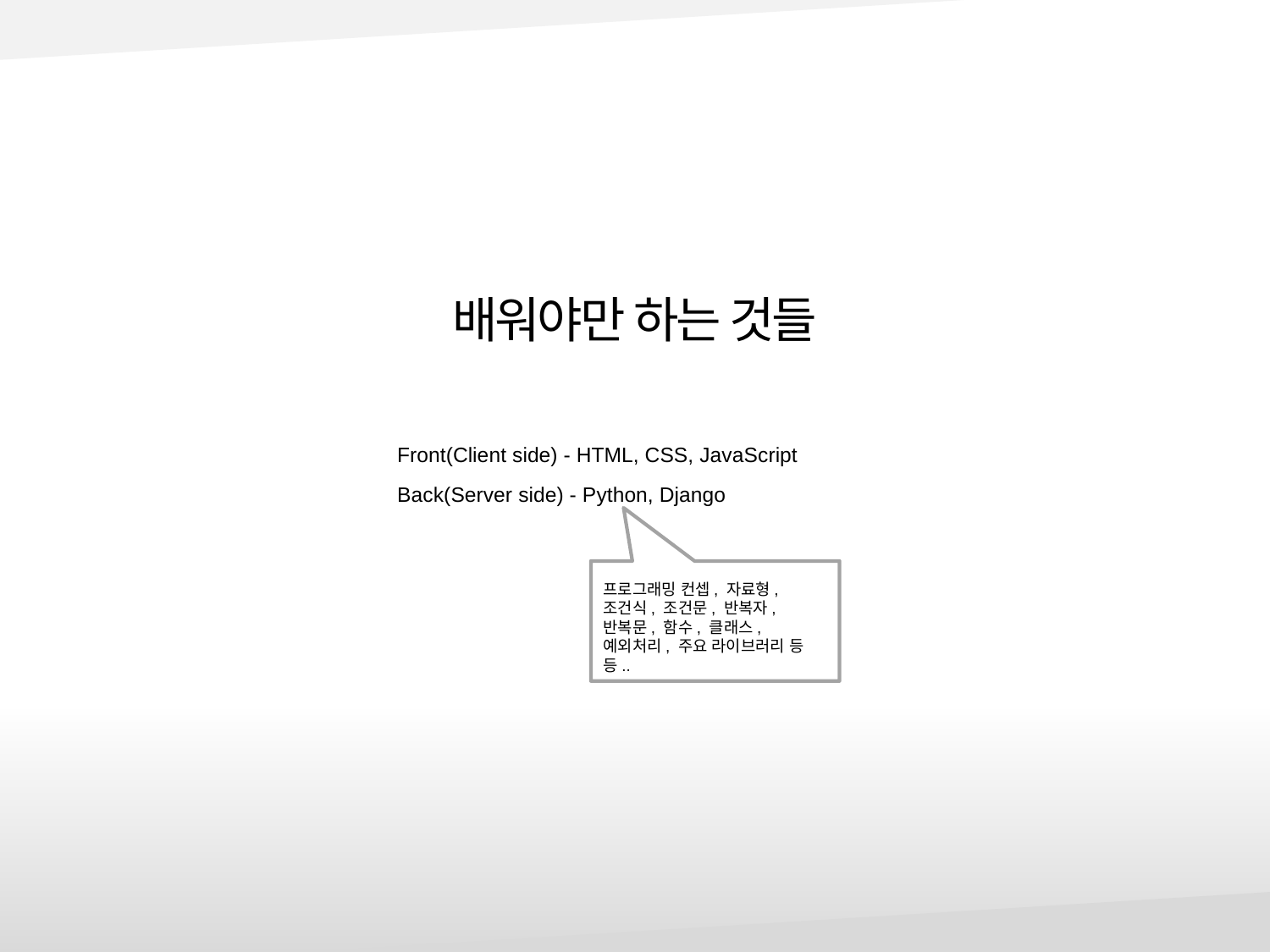

# 배워야만 하는 것들
Front(Client side) - HTML, CSS, JavaScript
Back(Server side) - Python, Django

프로그래밍 컨셉, 자료형, 조건식, 조건문, 반복자, 반복문, 함수, 클래스, 예외처리, 주요 라이브러리 등등..